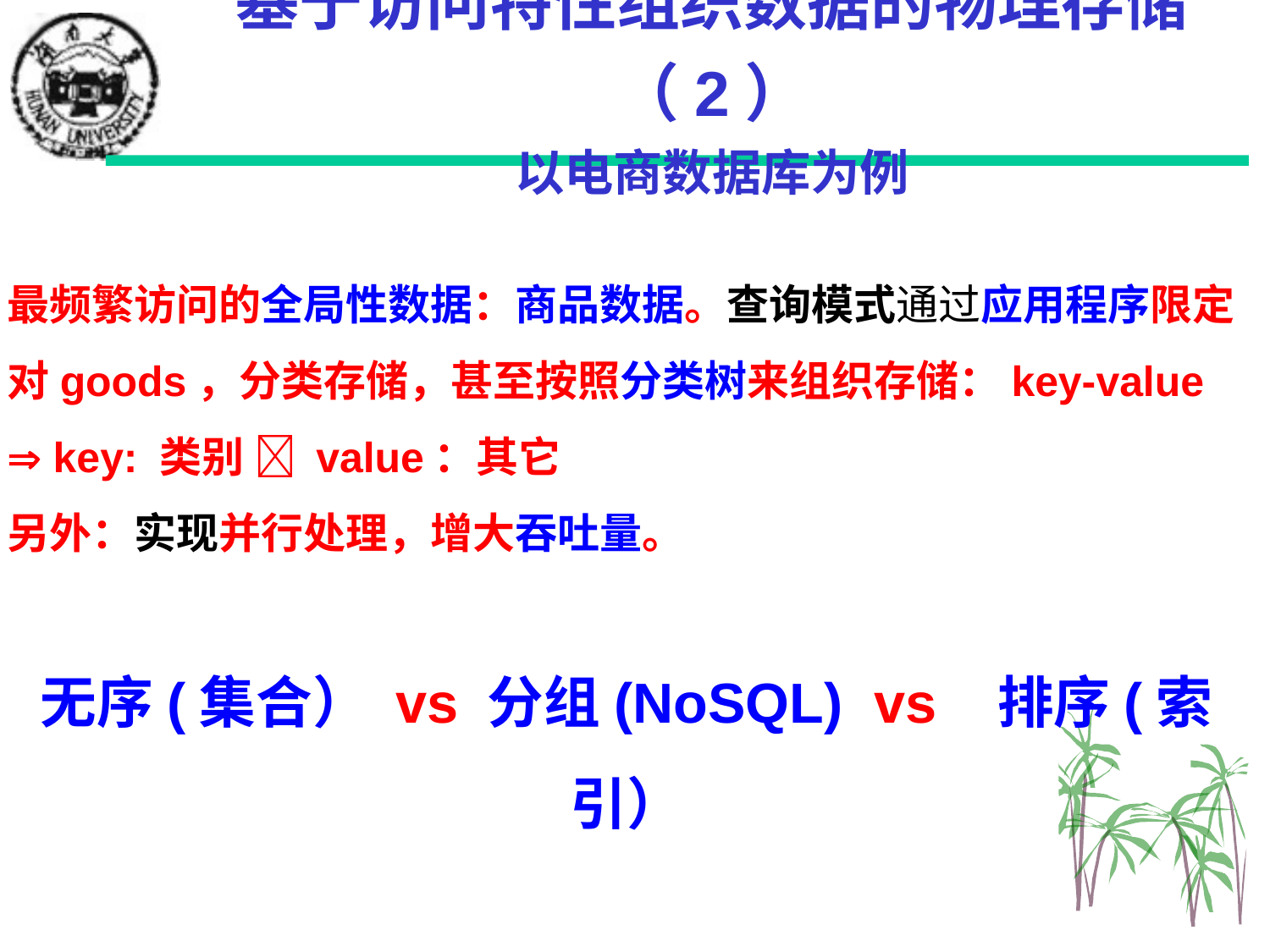

# 基于访问特性组织数据的物理存储（2） 以电商数据库为例
最频繁访问的全局性数据：商品数据。查询模式通过应用程序限定
对goods，分类存储，甚至按照分类树来组织存储：key-value ⇒ key: 类别 → value：其它
另外：实现并行处理，增大吞吐量。

无序(集合） vs 分组(NoSQL)  vs   排序(索引）